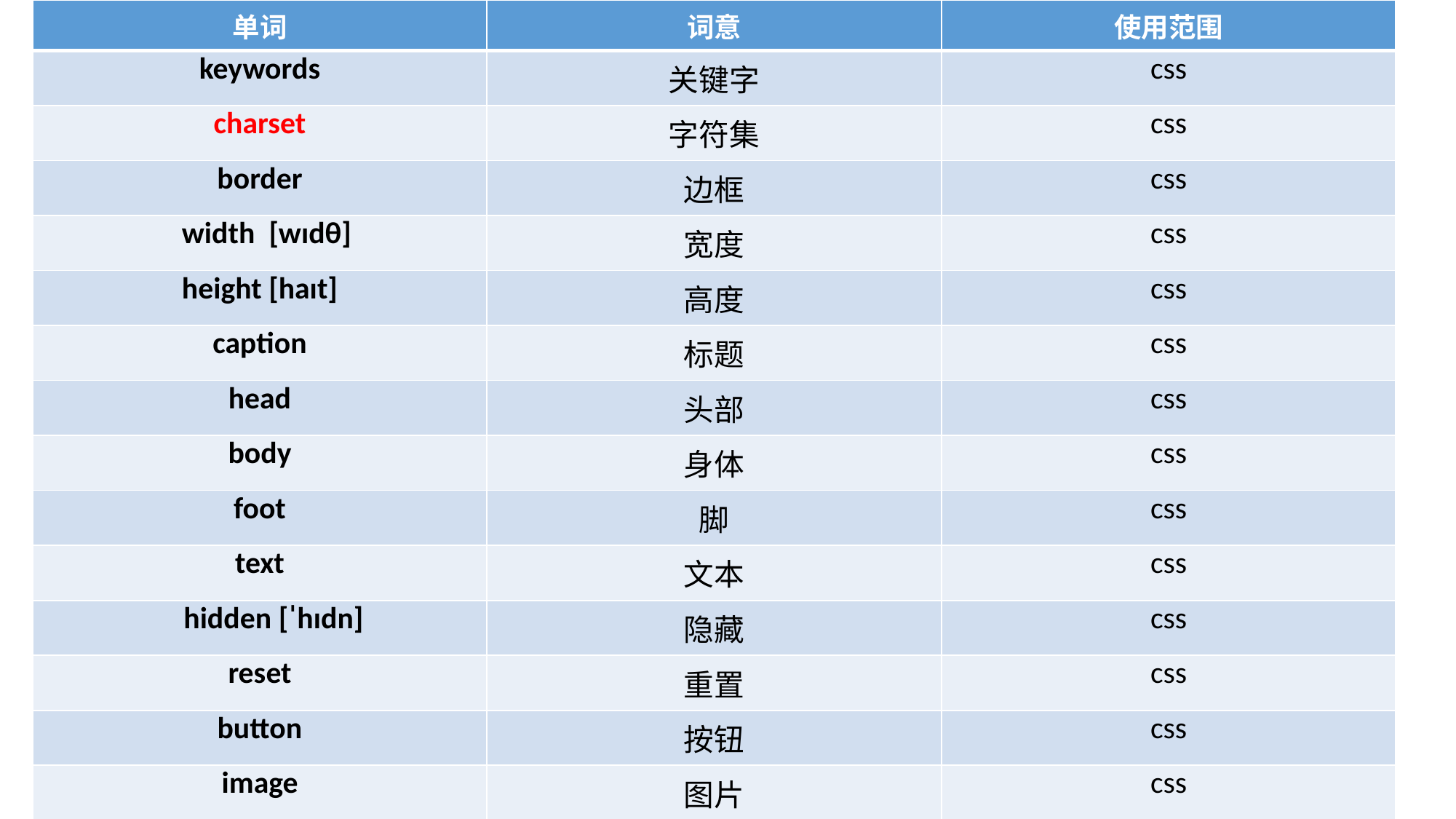

| 单词 | 词意 | 使用范围 |
| --- | --- | --- |
| keywords | 关键字 | css |
| charset | 字符集 | css |
| border | 边框 | css |
| width [wɪdθ] | 宽度 | css |
| height [haɪt] | 高度 | css |
| caption | 标题 | css |
| head | 头部 | css |
| body | 身体 | css |
| foot | 脚 | css |
| text | 文本 | css |
| hidden [ˈhɪdn] | 隐藏 | css |
| reset | 重置 | css |
| button | 按钮 | css |
| image | 图片 | css |
| password | 密码 | css |
| checkbox | 多选框 | css |